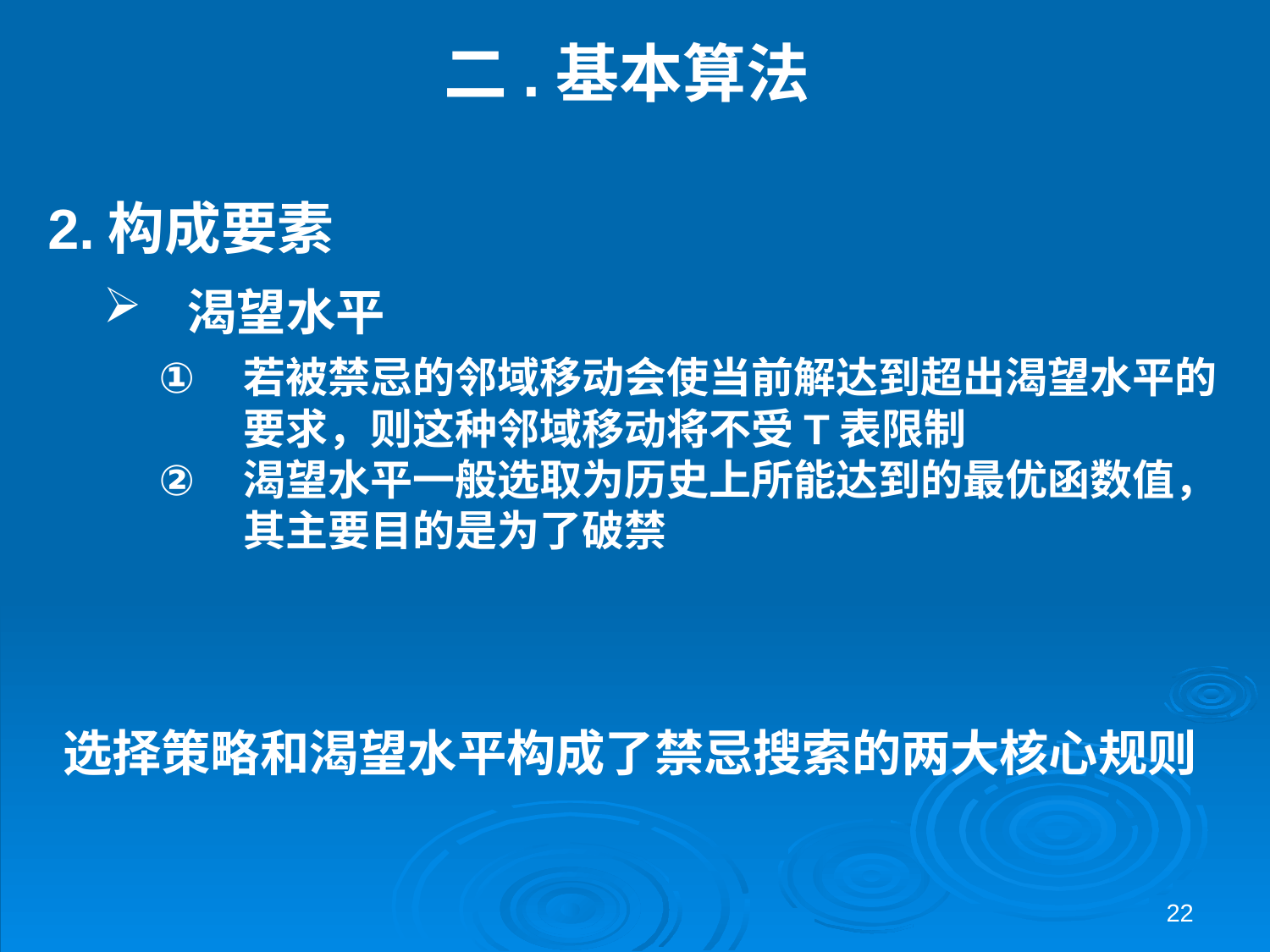

# 二.基本算法
2.构成要素
渴望水平
若被禁忌的邻域移动会使当前解达到超出渴望水平的要求，则这种邻域移动将不受T表限制
渴望水平一般选取为历史上所能达到的最优函数值，其主要目的是为了破禁
选择策略和渴望水平构成了禁忌搜索的两大核心规则
22